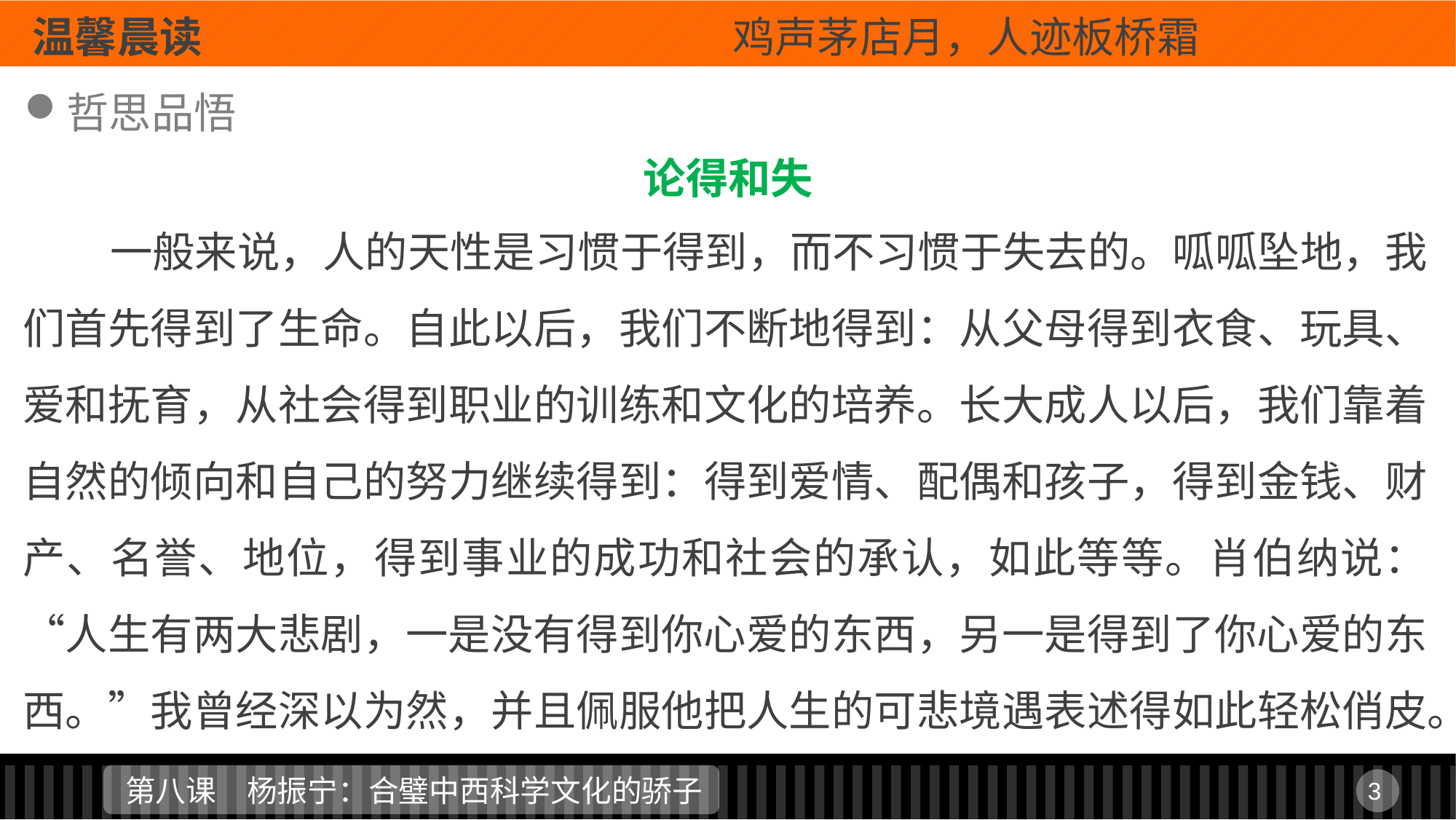

温馨晨读                                                       鸡声茅店月，人迹板桥霜
哲思品悟
论得和失
        一般来说，人的天性是习惯于得到，而不习惯于失去的。呱呱坠地，我们首先得到了生命。自此以后，我们不断地得到：从父母得到衣食、玩具、爱和抚育，从社会得到职业的训练和文化的培养。长大成人以后，我们靠着自然的倾向和自己的努力继续得到：得到爱情、配偶和孩子，得到金钱、财产、名誉、地位，得到事业的成功和社会的承认，如此等等。肖伯纳说：“人生有两大悲剧，一是没有得到你心爱的东西，另一是得到了你心爱的东西。”我曾经深以为然，并且佩服他把人生的可悲境遇表述得如此轻松俏皮。